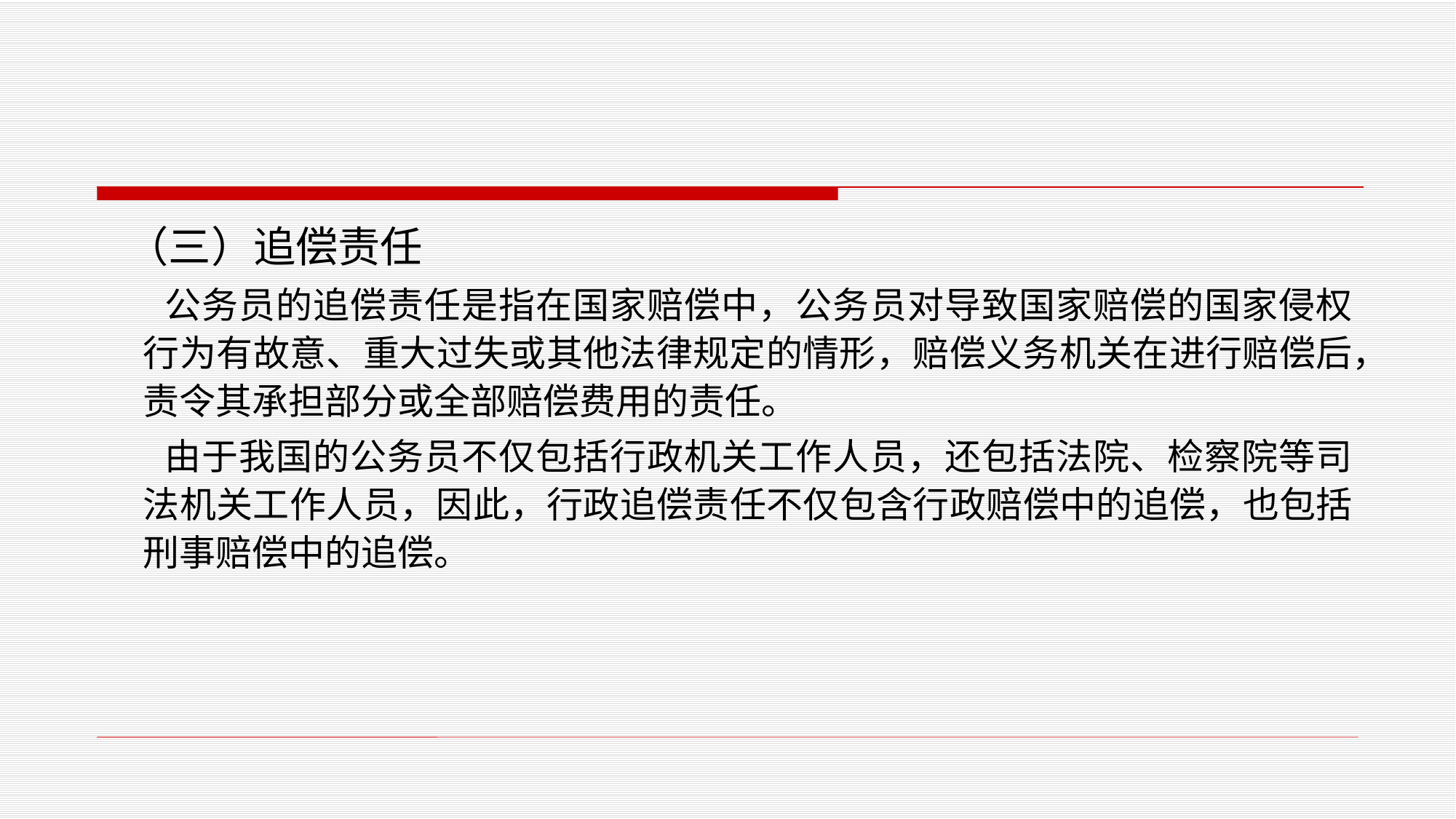

#
  （三）追偿责任
      公务员的追偿责任是指在国家赔偿中，公务员对导致国家赔偿的国家侵权行为有故意、重大过失或其他法律规定的情形，赔偿义务机关在进行赔偿后，责令其承担部分或全部赔偿费用的责任。
      由于我国的公务员不仅包括行政机关工作人员，还包括法院、检察院等司法机关工作人员，因此，行政追偿责任不仅包含行政赔偿中的追偿，也包括刑事赔偿中的追偿。